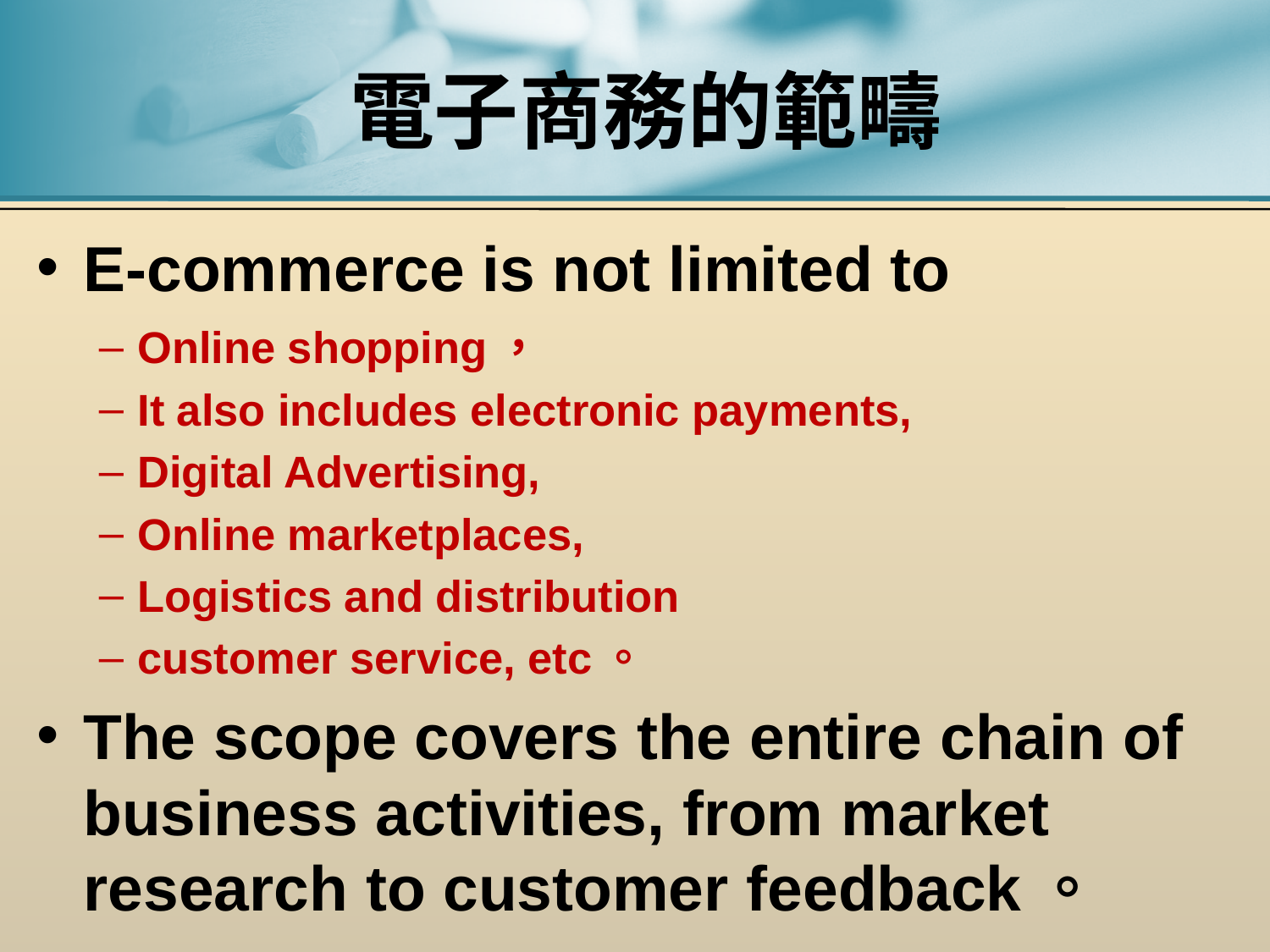

# 電子商務的範疇
E-commerce is not limited to
Online shopping，
It also includes electronic payments,
Digital Advertising,
Online marketplaces,
Logistics and distribution
customer service, etc。
The scope covers the entire chain of business activities, from market research to customer feedback。